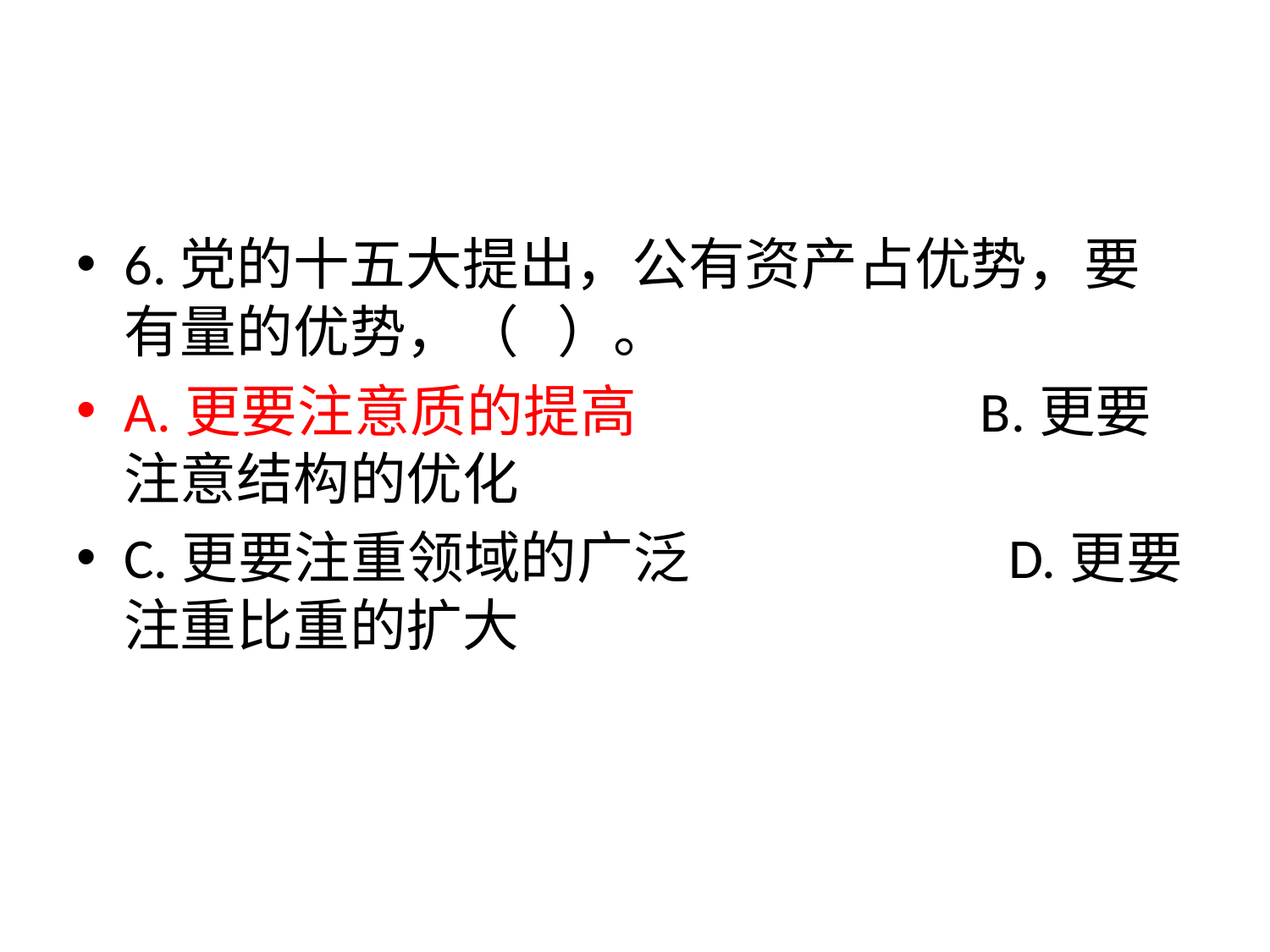

#
6.党的十五大提出，公有资产占优势，要有量的优势，（   ）。
A.更要注意质的提高                          B.更要注意结构的优化
C.更要注重领域的广泛                        D.更要注重比重的扩大